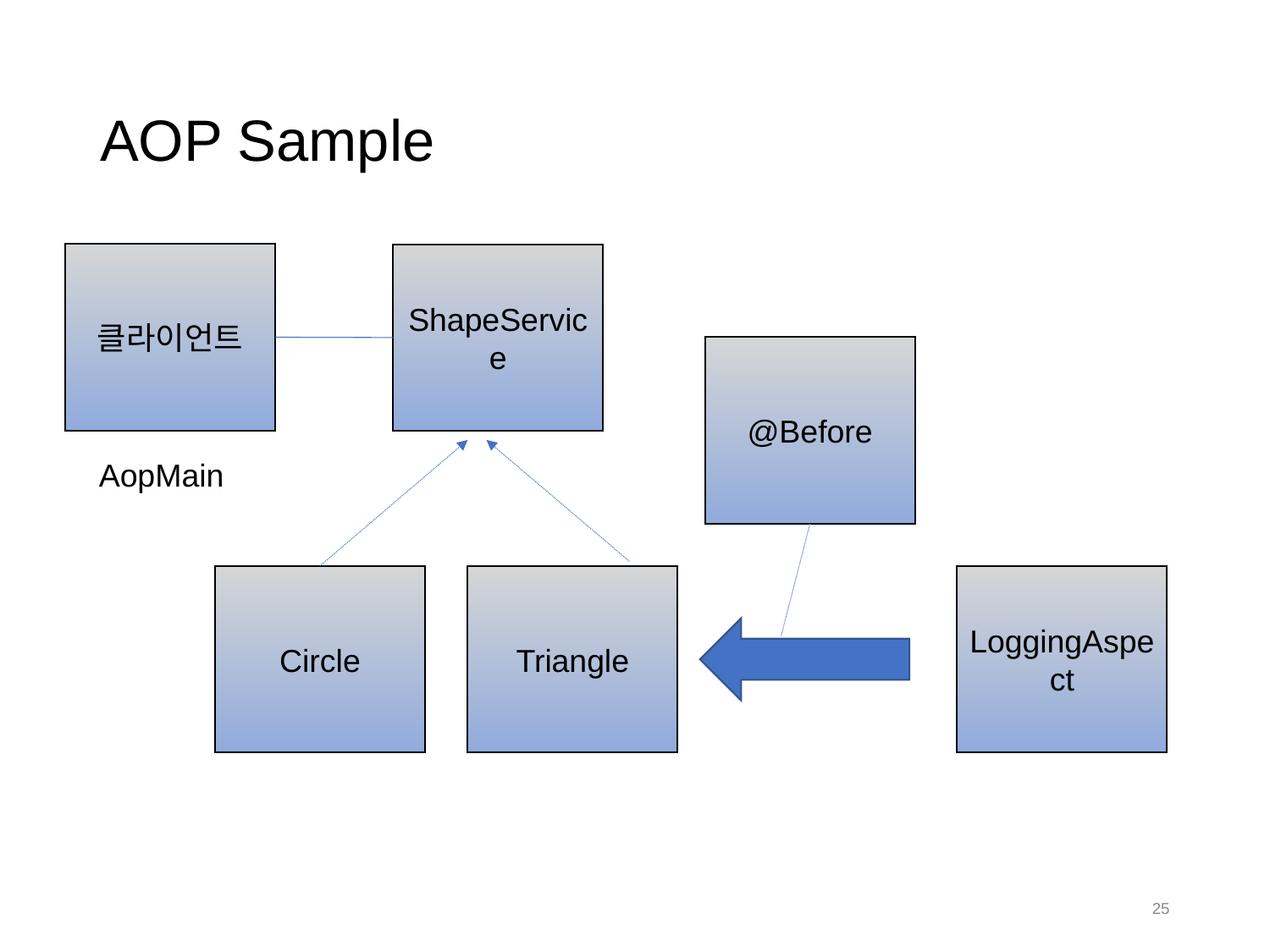

# AOP Sample
클라이언트
ShapeService
@Before
AopMain
Circle
Triangle
LoggingAspect

25